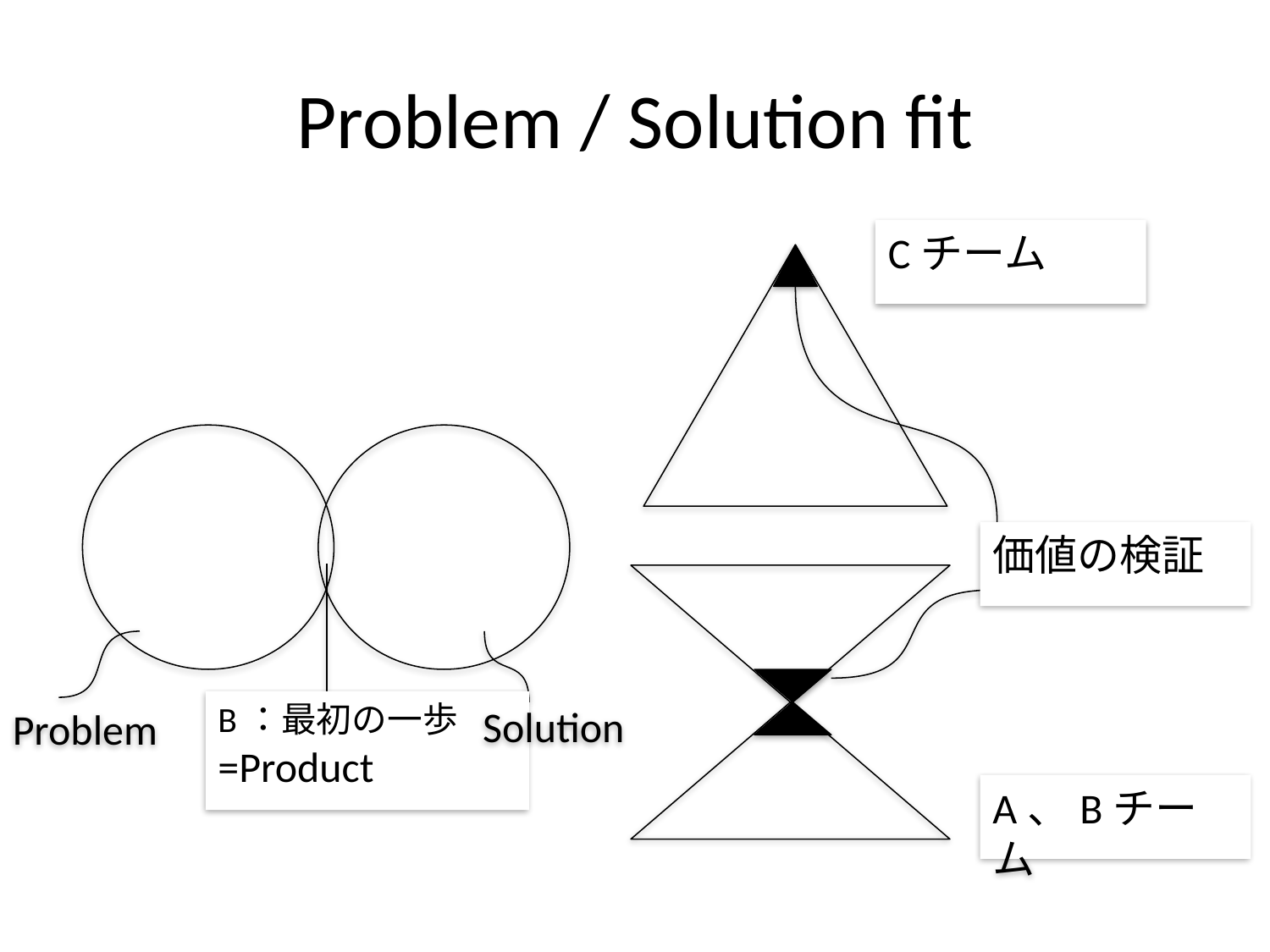

# Problem / Solution fit
Cチーム

価値の検証

B：最初の一歩
=Product
Solution
Problem

A、Bチーム